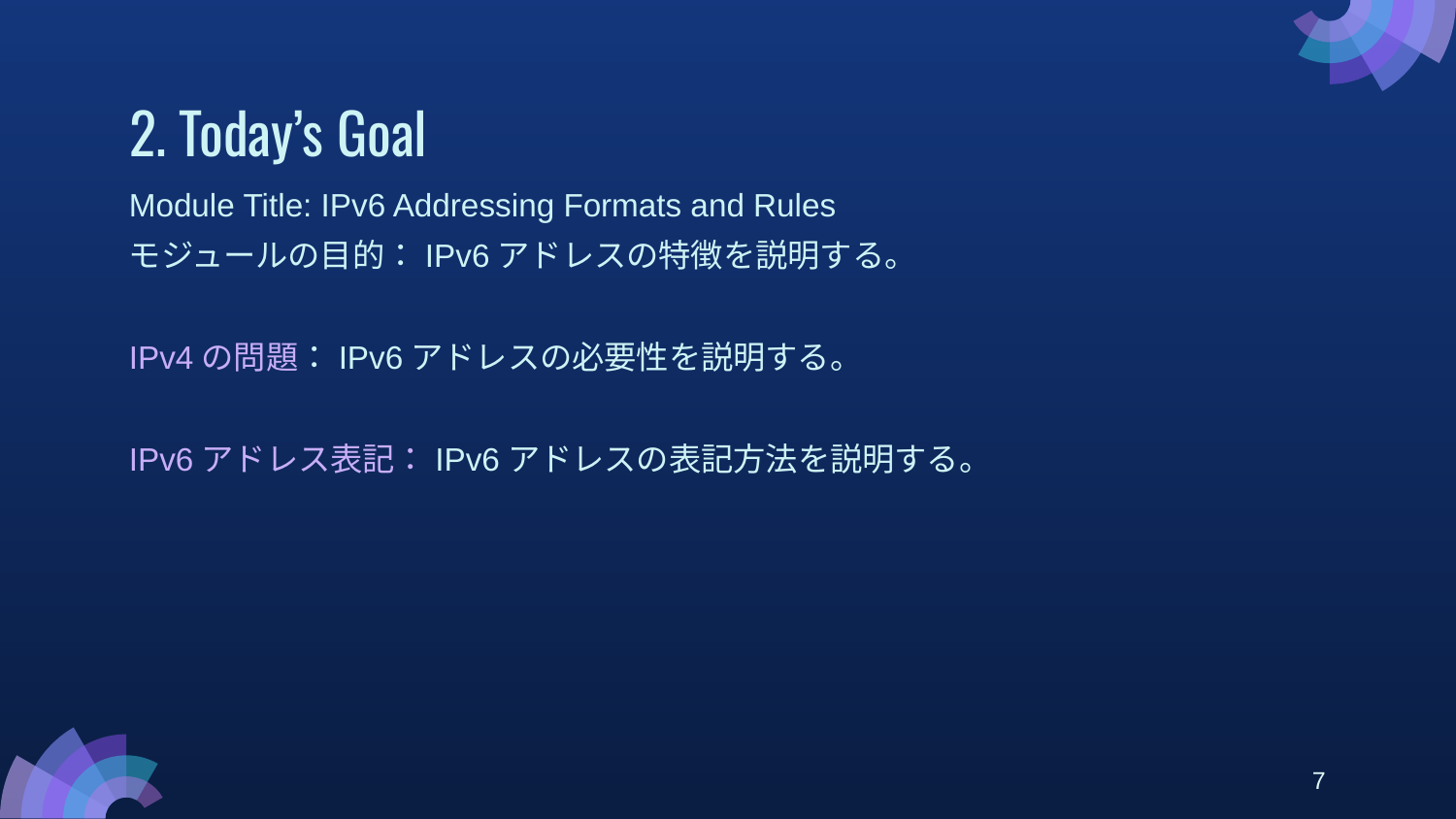

# 2. Today’s Goal
Module Title: IPv6 Addressing Formats and Rules
モジュールの目的：IPv6アドレスの特徴を説明する。

IPv4の問題：IPv6アドレスの必要性を説明する。

IPv6アドレス表記：IPv6アドレスの表記方法を説明する。
7